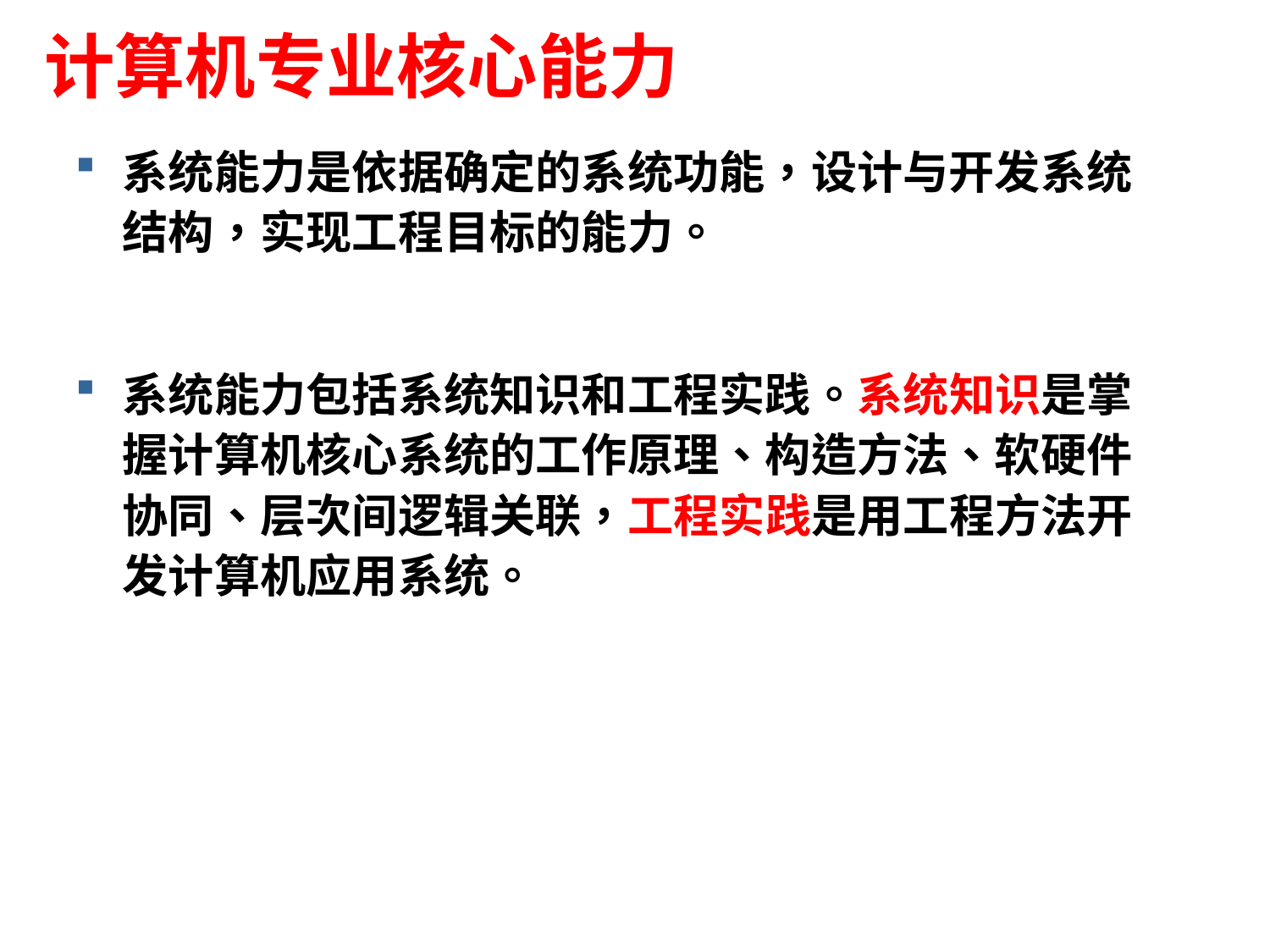

# 计算机专业核心能力
系统能力是依据确定的系统功能，设计与开发系统结构，实现工程目标的能力。

系统能力包括系统知识和工程实践。系统知识是掌握计算机核心系统的工作原理、构造方法、软硬件协同、层次间逻辑关联，工程实践是用工程方法开发计算机应用系统。